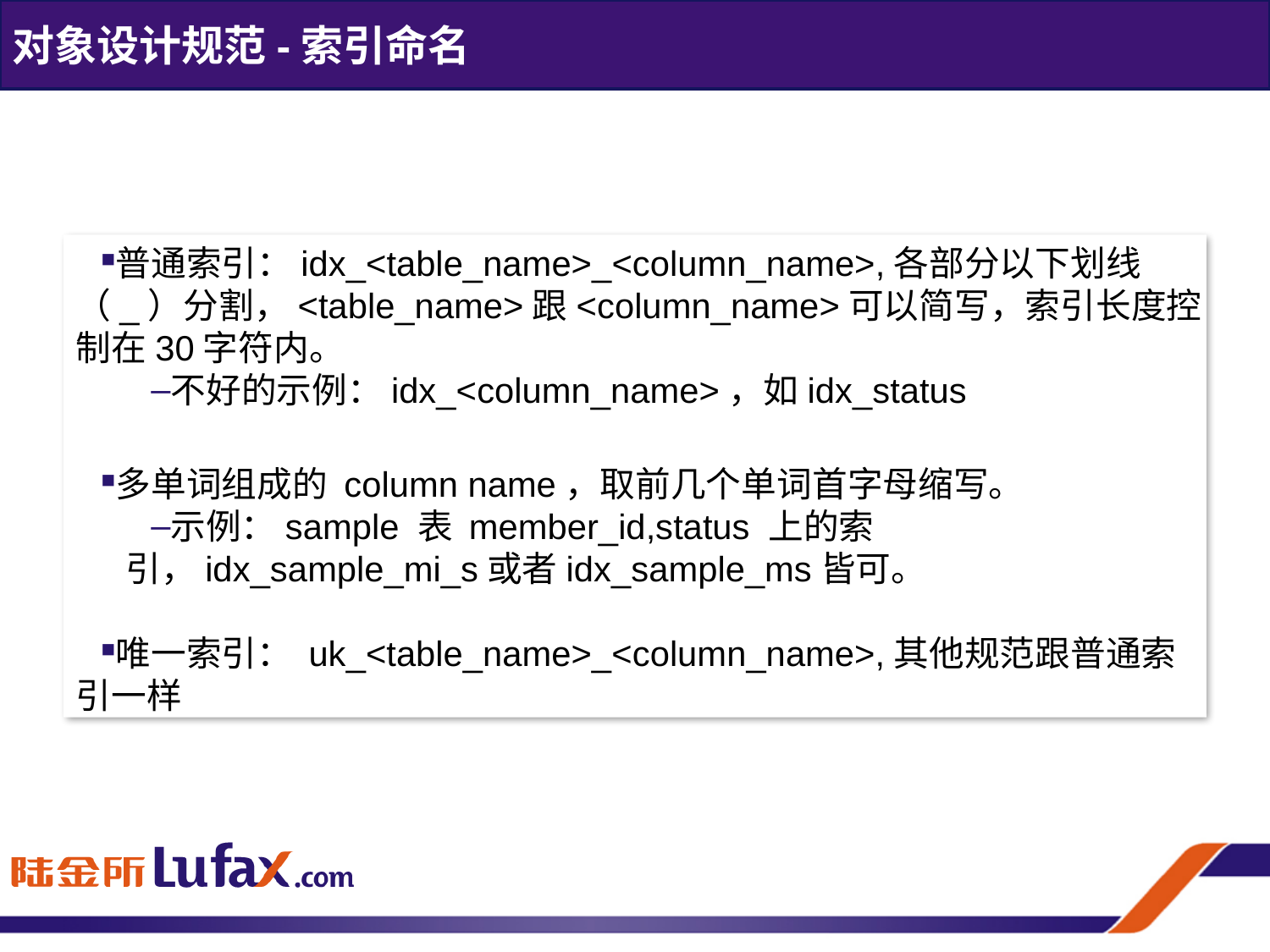

对象设计规范-索引命名
普通索引：idx_<table_name>_<column_name>,各部分以下划线（_）分割，<table_name>跟<column_name>可以简写，索引长度控制在30字符内。
不好的示例：idx_<column_name>，如idx_status

多单词组成的 column name，取前几个单词首字母缩写。
示例：sample 表 member_id,status 上的索引，idx_sample_mi_s或者idx_sample_ms皆可。

唯一索引： uk_<table_name>_<column_name>,其他规范跟普通索引一样